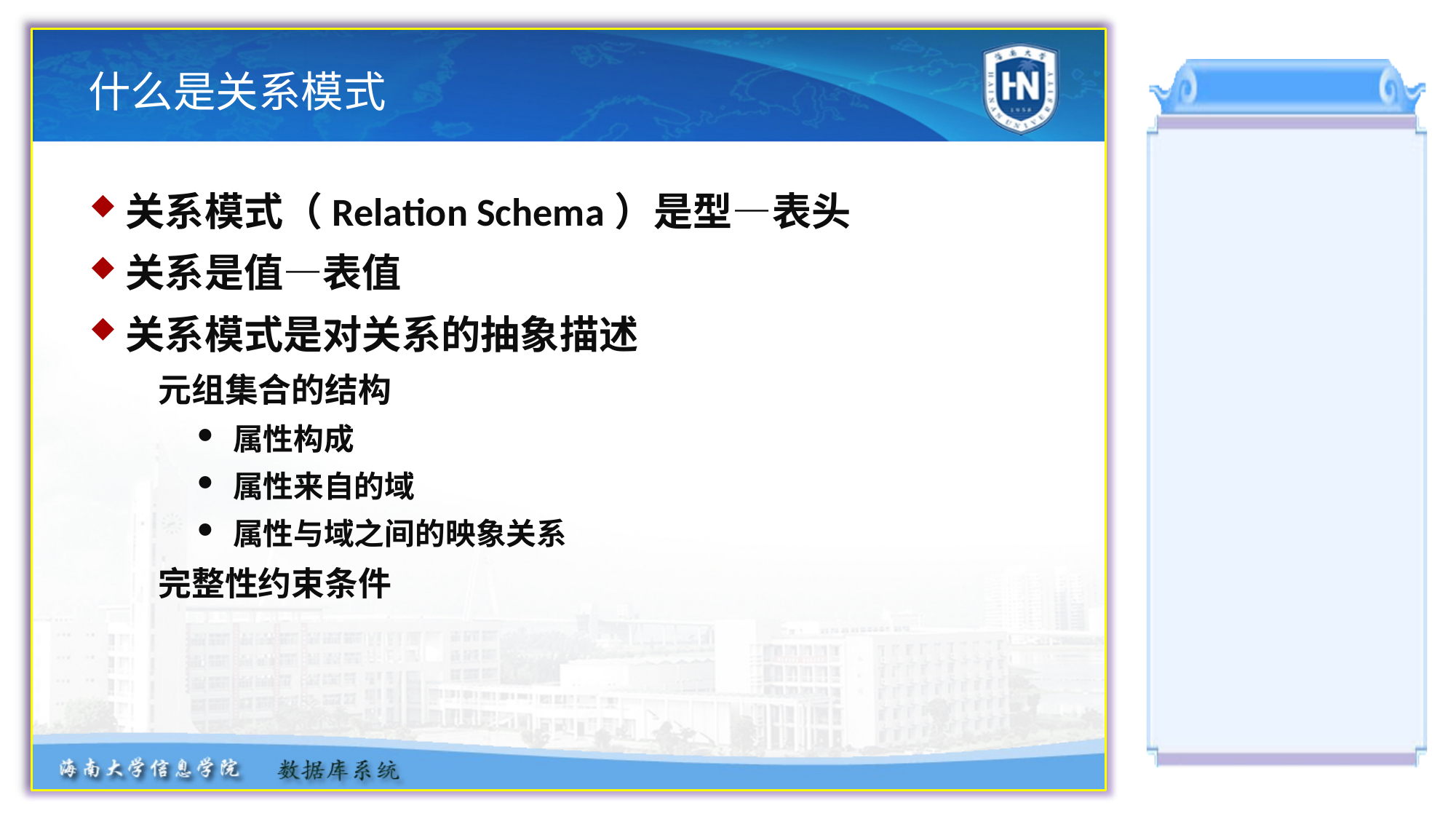

# 什么是关系模式
关系模式（Relation Schema）是型—表头
关系是值—表值
关系模式是对关系的抽象描述
 元组集合的结构
 属性构成
 属性来自的域
 属性与域之间的映象关系
 完整性约束条件